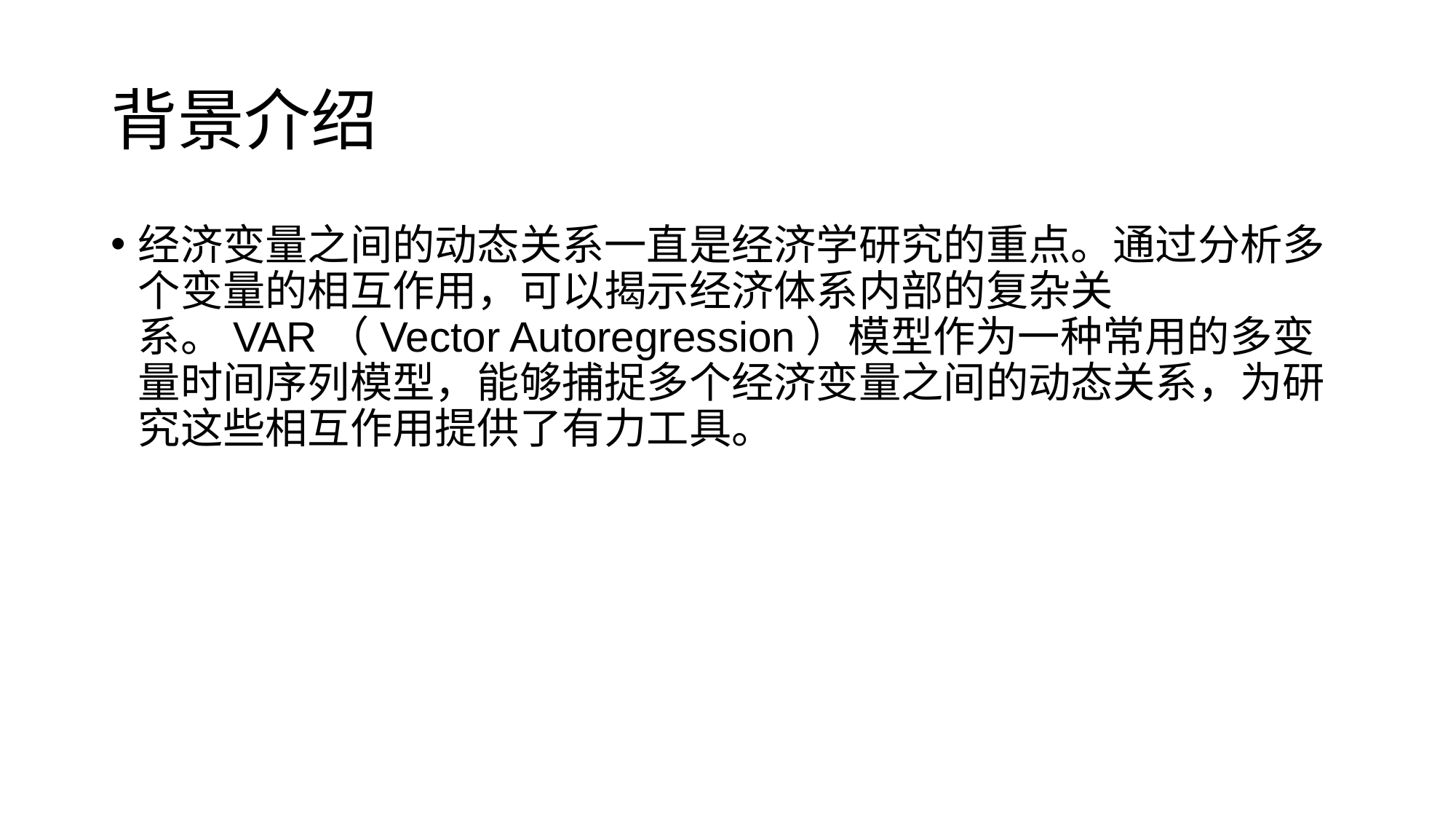

# 背景介绍
经济变量之间的动态关系一直是经济学研究的重点。通过分析多个变量的相互作用，可以揭示经济体系内部的复杂关系。VAR（Vector Autoregression）模型作为一种常用的多变量时间序列模型，能够捕捉多个经济变量之间的动态关系，为研究这些相互作用提供了有力工具。